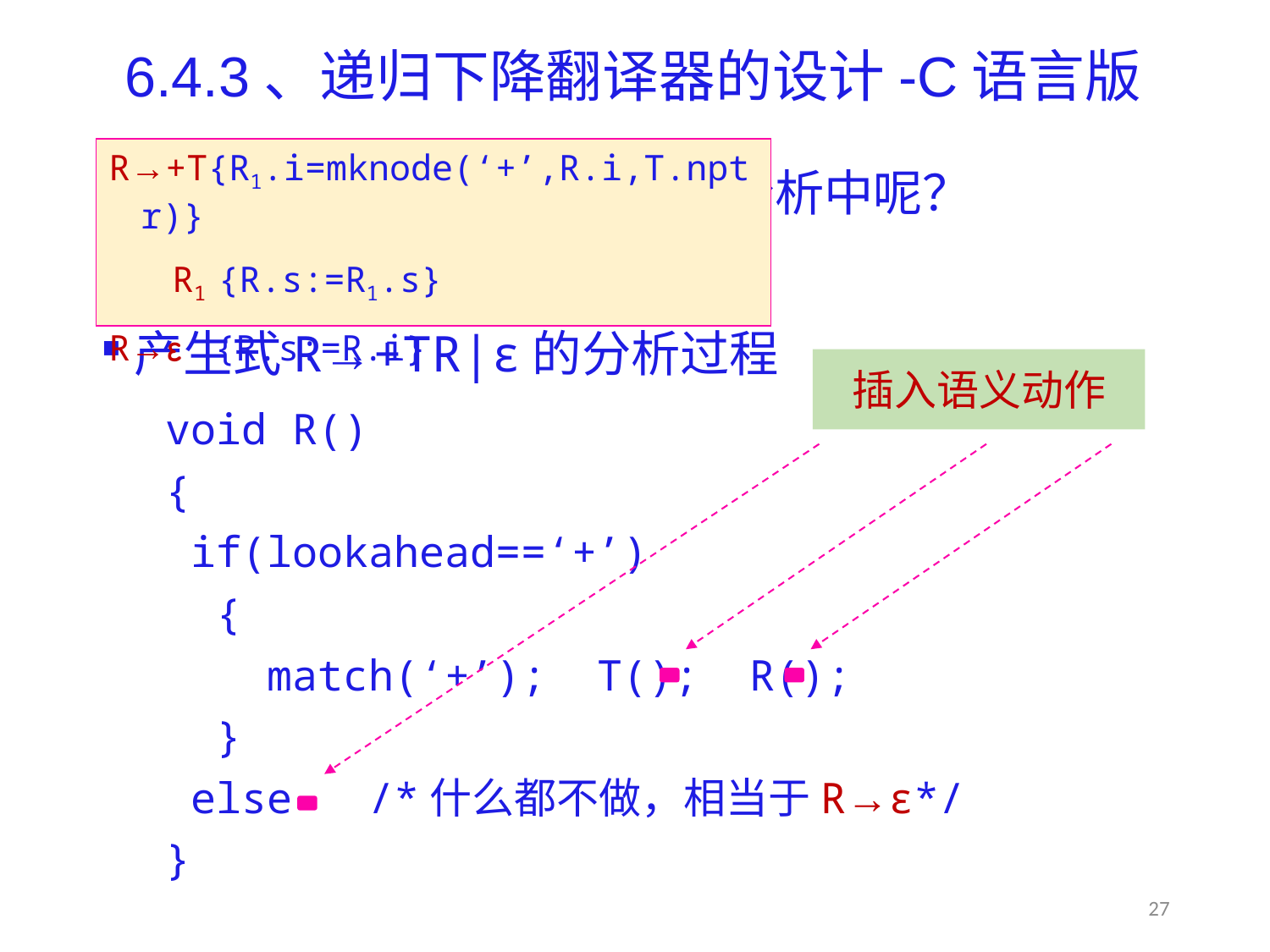

# 6.4.3、递归下降翻译器的设计-C语言版
R→+T{R1.i=mknode(‘+’,R.i,T.nptr)}
   R1 {R.s:=R1.s}
R→ε   {R.s:=R.i}
如何将翻译模式嵌入到语法分析中呢？
请看：
产生式R→+TR|ε的分析过程
void R()
{
 if(lookahead==‘+’)
  {
    match(‘+’);  T();  R();
  }
 else   /*什么都不做，相当于R→ε*/
}
插入语义动作

27